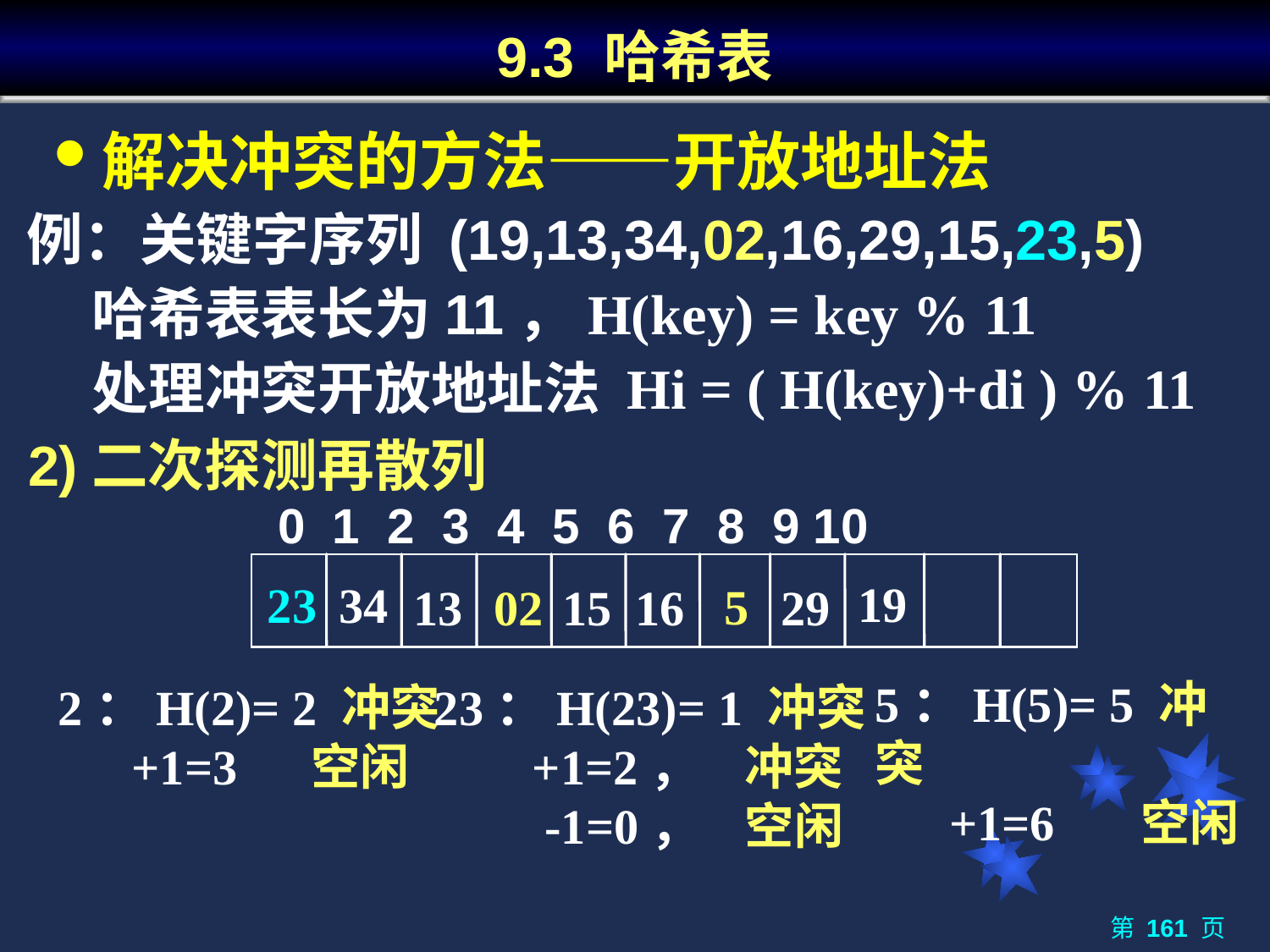

# 9.3 哈希表
解决冲突的方法——开放地址法
例：关键字序列 (19,13,34,02,16,29,15,23,5)
    哈希表表长为11，H(key) = key % 11
    处理冲突开放地址法 Hi = ( H(key)+di ) % 11
 2)二次探测再散列
 0  1  2  3  4  5  6  7  8  9 10

19
23
34
5
13
02
15
16
29
5：H(5)= 5 冲突
      +1=6      空闲
2：H(2)= 2 冲突
      +1=3     空闲
23：H(23)= 1 冲突
        +1=2，    冲突
         -1=0，    空闲
第 161 页